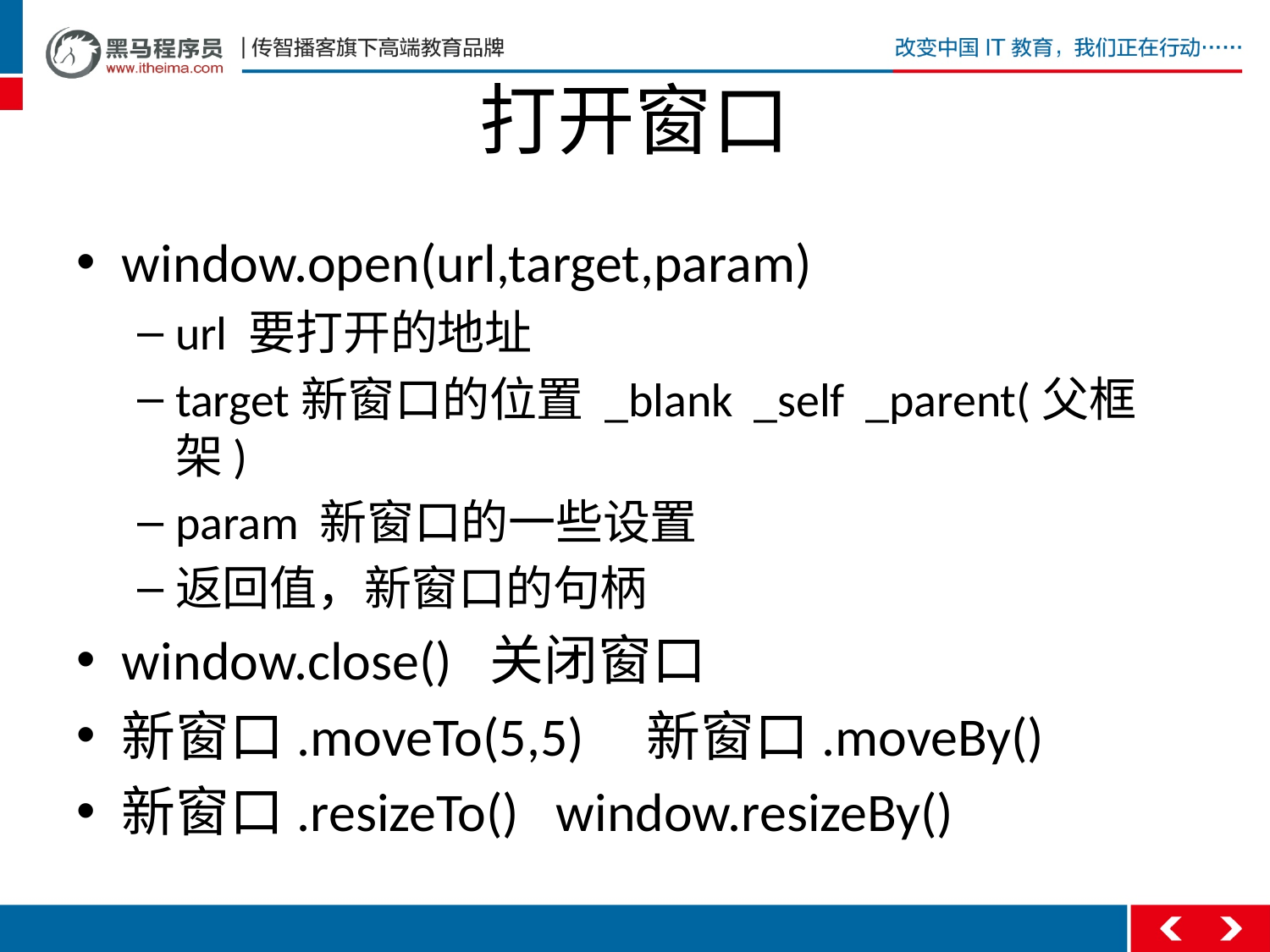

# 打开窗口
window.open(url,target,param)
url 要打开的地址
target新窗口的位置 _blank  _self  _parent(父框架)
param 新窗口的一些设置
返回值，新窗口的句柄
window.close()  关闭窗口
新窗口.moveTo(5,5)    新窗口.moveBy()
新窗口.resizeTo()   window.resizeBy()